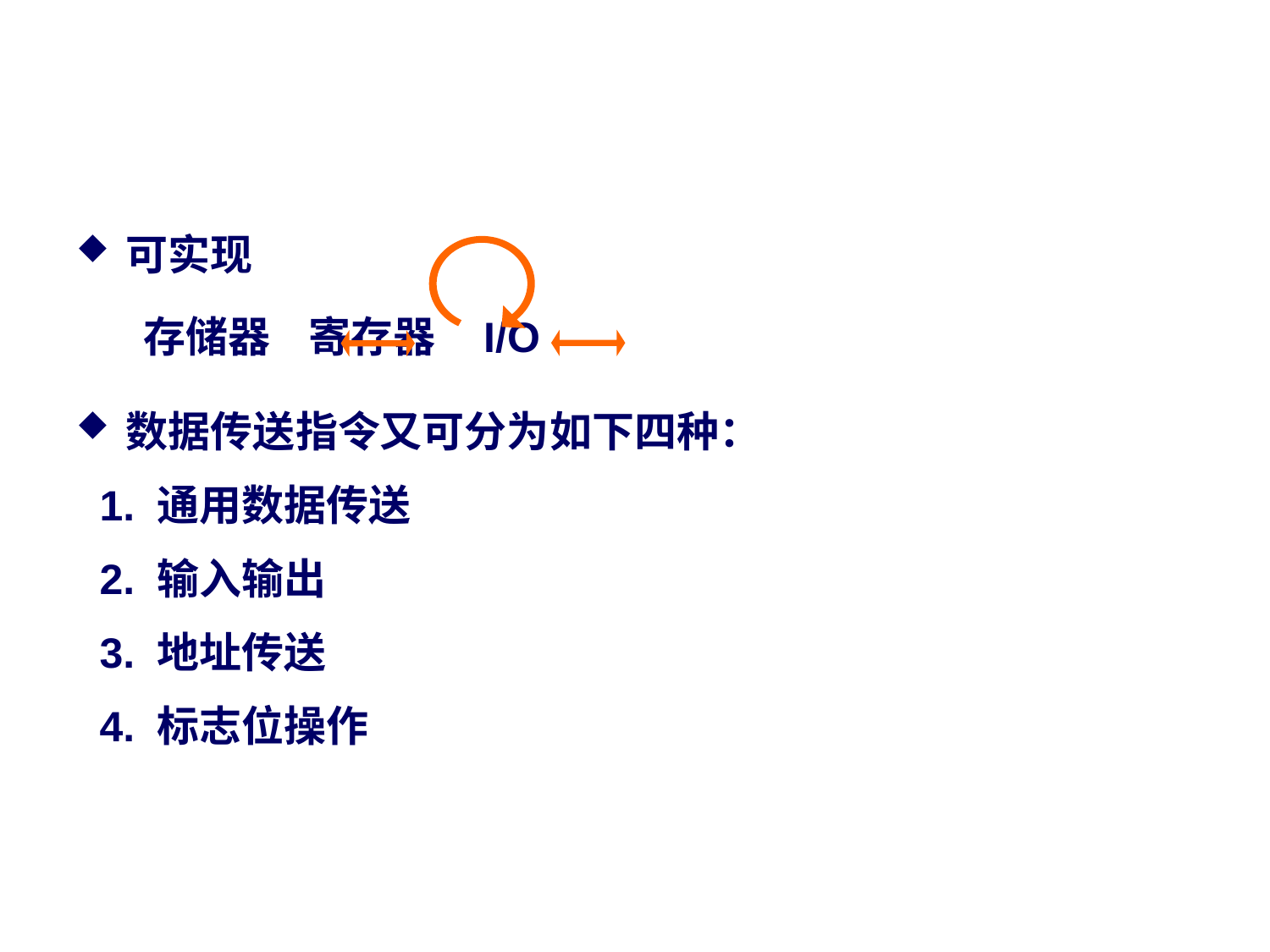

# 一、数据传送指令
可实现
      存储器    寄存器    I/O
数据传送指令又可分为如下四种：
  1. 通用数据传送
  2. 输入输出
  3. 地址传送
  4. 标志位操作